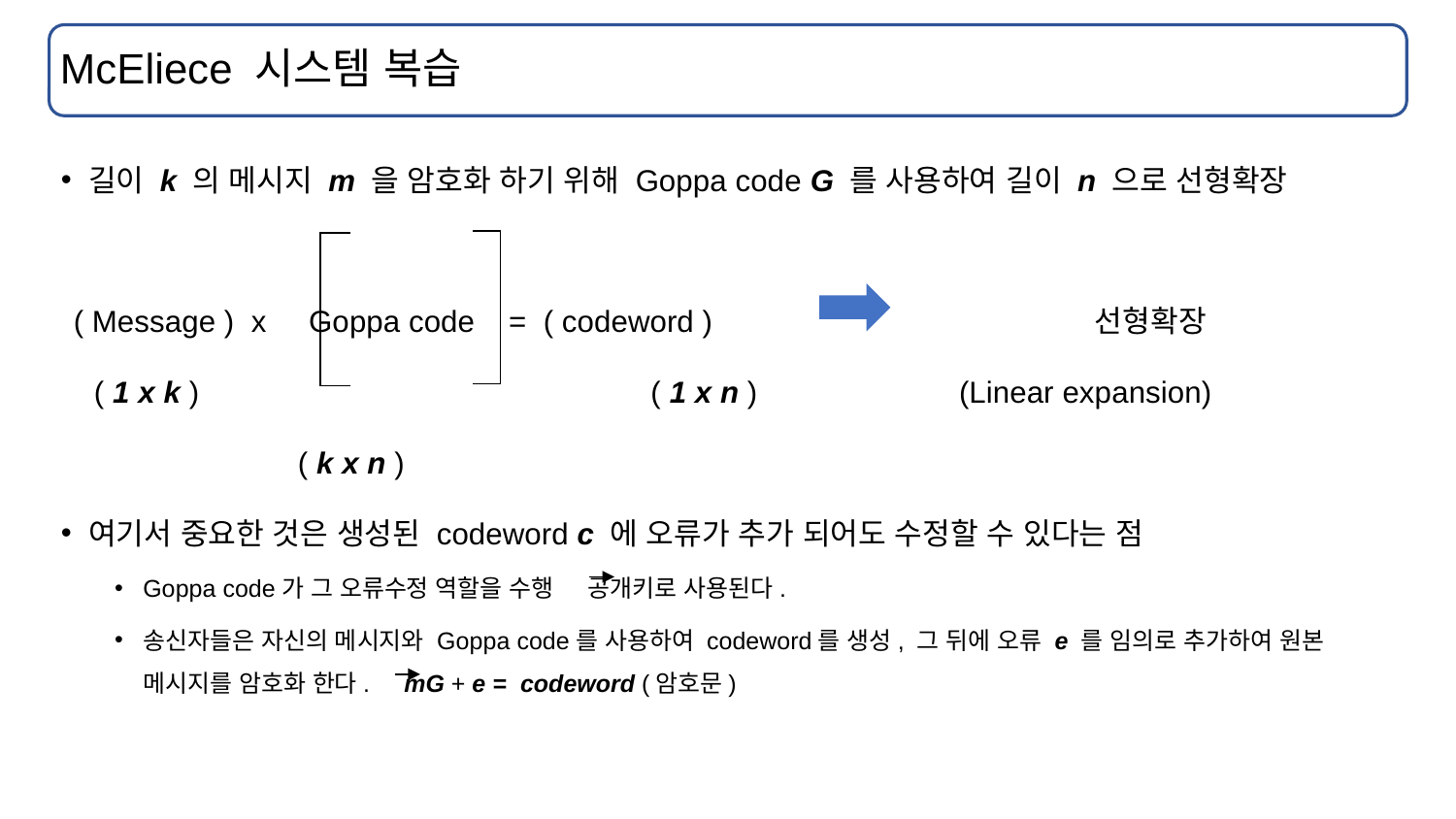

# McEliece 시스템 복습
길이 k 의 메시지 m 을 암호화 하기 위해 Goppa code G 를 사용하여 길이 n 으로 선형확장

  ( Message )  x     Goppa code    =  ( codeword )			 선형확장
    ( 1 x k )                   		 ( 1 x n ) 		   (Linear expansion)
                            ( k x n )
여기서 중요한 것은 생성된 codeword c 에 오류가 추가 되어도 수정할 수 있다는 점
Goppa code가 그 오류수정 역할을 수행     공개키로 사용된다.
송신자들은 자신의 메시지와 Goppa code를 사용하여 codeword를 생성, 그 뒤에 오류 e 를 임의로 추가하여 원본 메시지를 암호화 한다.     mG + e =  codeword (암호문)